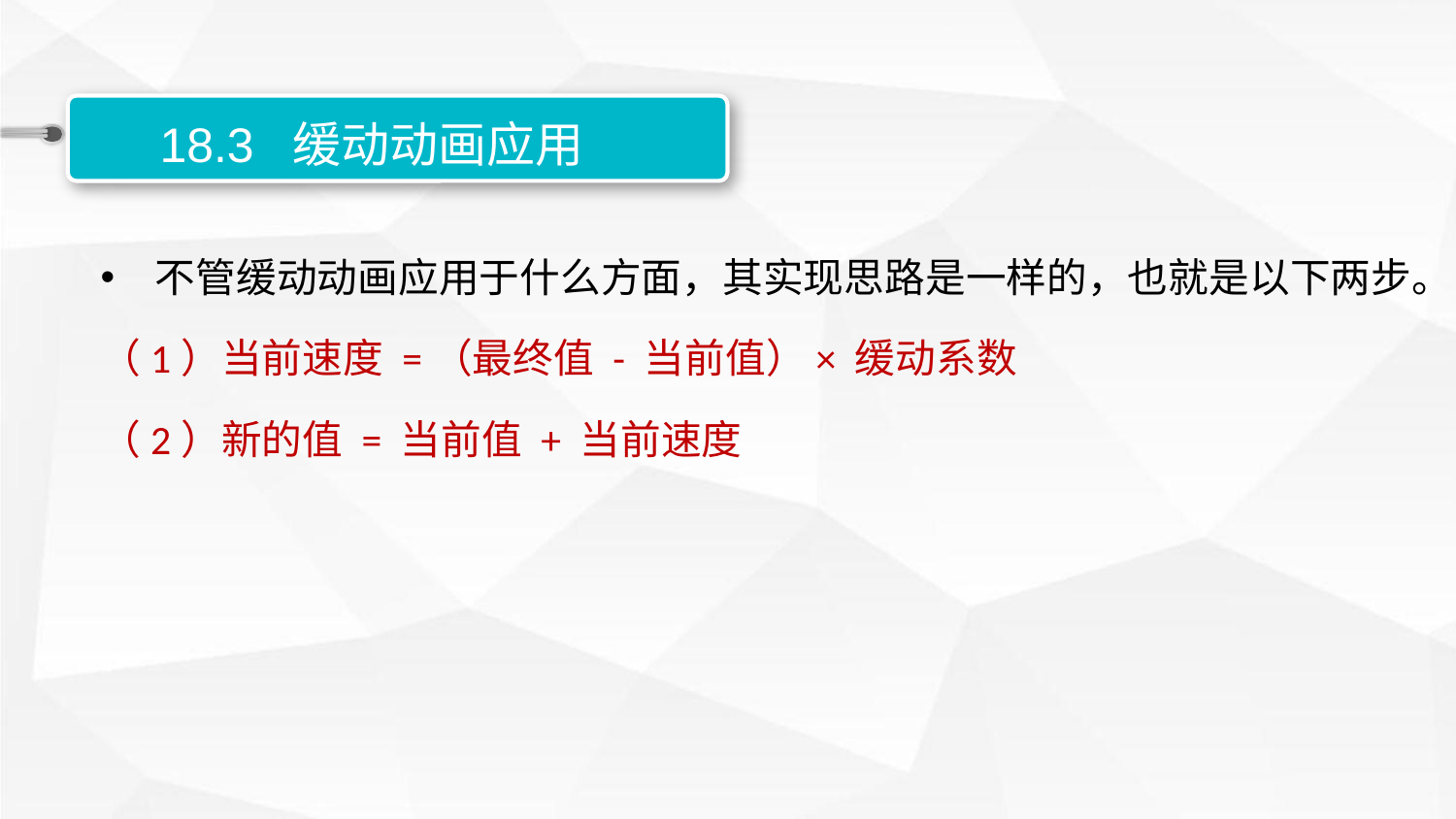

18.3  缓动动画应用

不管缓动动画应用于什么方面，其实现思路是一样的，也就是以下两步。
（1）当前速度 =（最终值 - 当前值）× 缓动系数
（2）新的值 = 当前值 + 当前速度